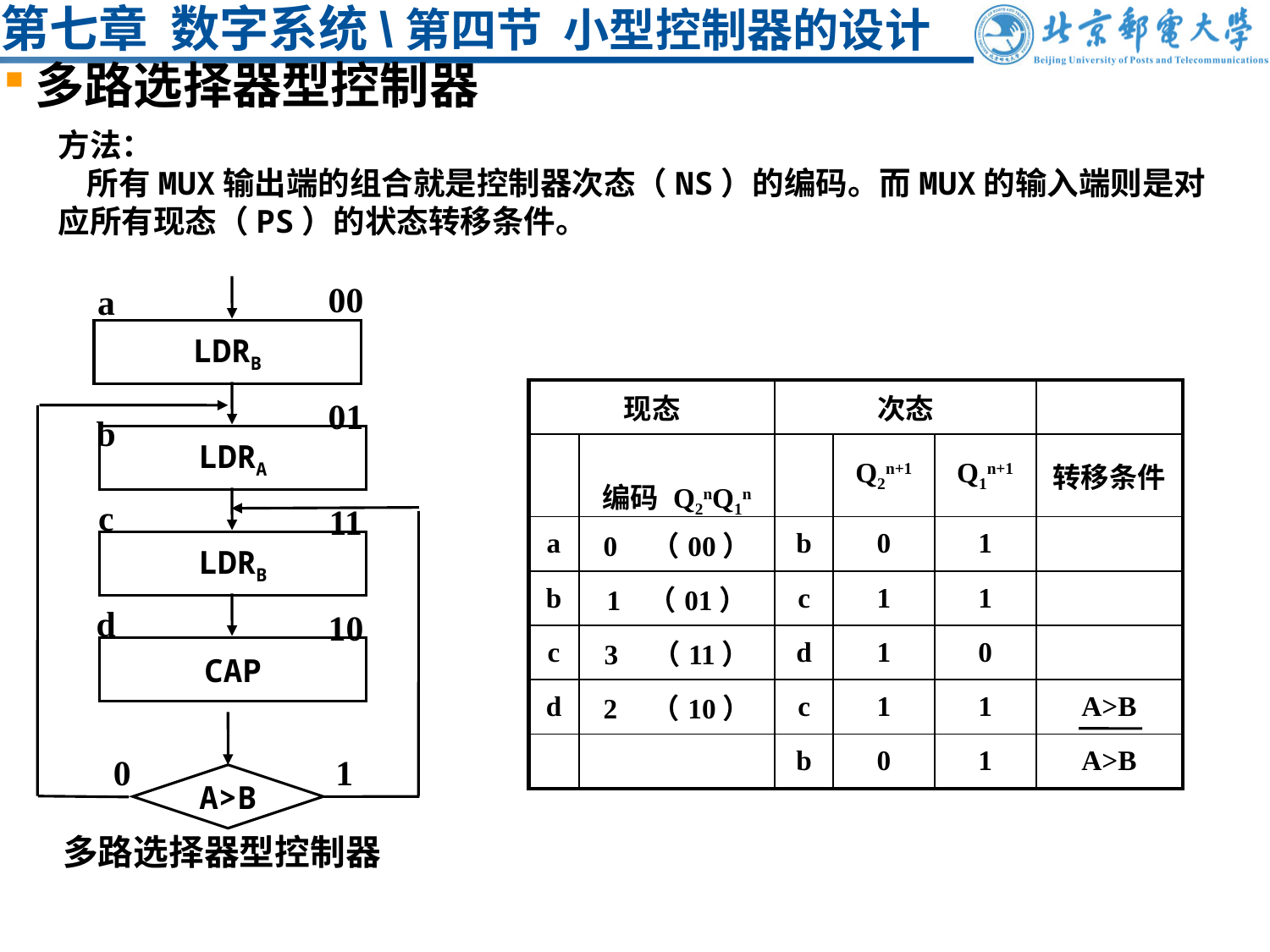

# 第七章  数字系统\第四节  小型控制器的设计
多路选择器型控制器
方法：
   所有MUX输出端的组合就是控制器次态（NS）的编码。而MUX的输入端则是对应所有现态（PS）的状态转移条件。
00
01
11
10
a
b
c
d

LDRB

LDRA

LDRB

CAP

0
1
A>B

| 现态 |  | 次态 |  |  |  |
| --- | --- | --- | --- | --- | --- |
|  | 编码 Q2nQ1n |  | Q2n+1 | Q1n+1 | 转移条件 |
| a | 0 （00） | b | 0 | 1 |  |
| b | 1 （01） | c | 1 | 1 |  |
| c | 3 （11） | d | 1 | 0 |  |
| d | 2 （10） | c | 1 | 1 | A>B |
|  |  | b | 0 | 1 | A>B |

多路选择器型控制器